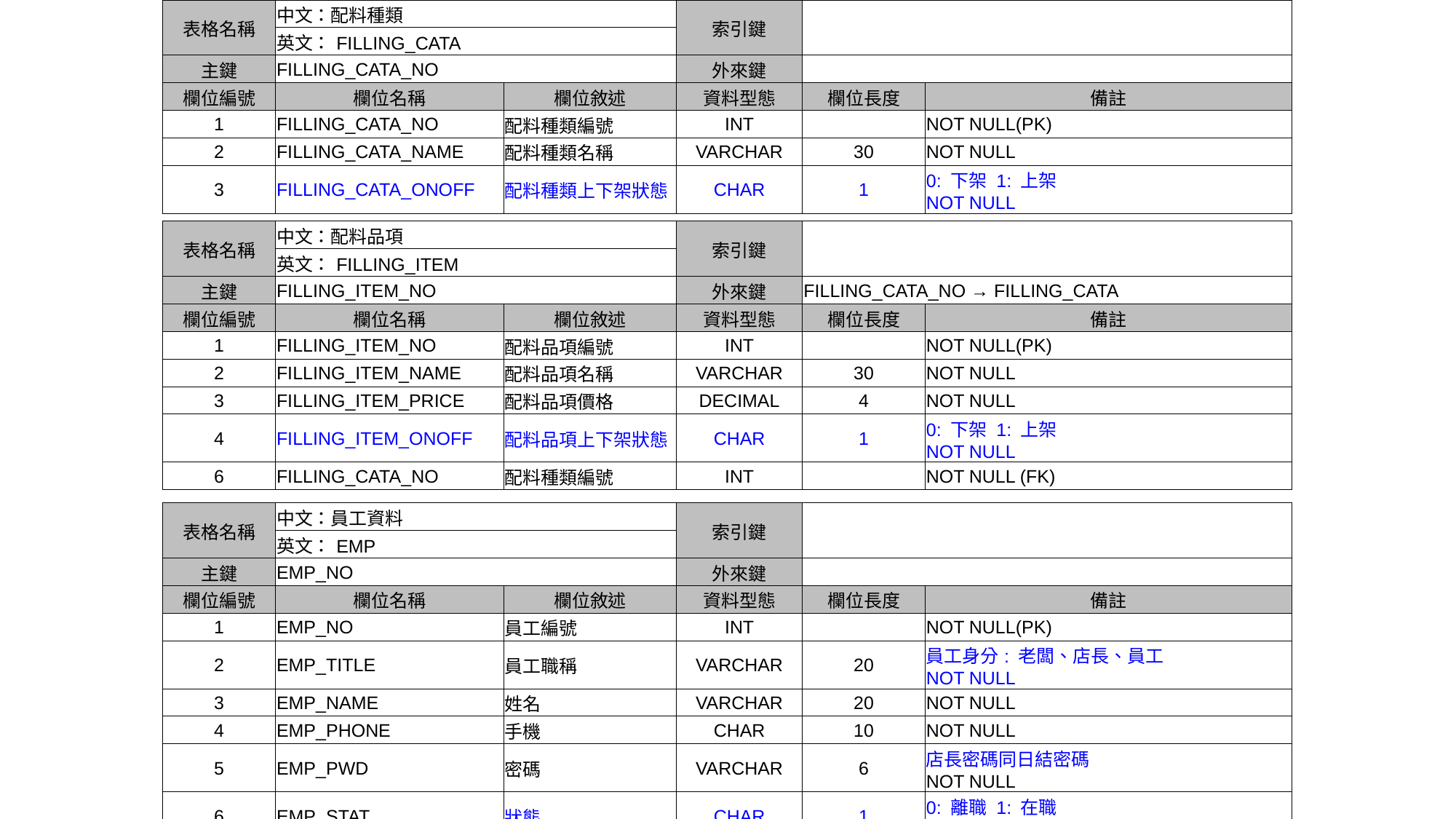

| 表格名稱 | 中文：配料種類 |  | 索引鍵 |  |  |
| --- | --- | --- | --- | --- | --- |
|  | 英文：FILLING\_CATA |  |  |  |  |
| 主鍵 | FILLING\_CATA\_NO |  | 外來鍵 |  |  |
| 欄位編號 | 欄位名稱 | 欄位敘述 | 資料型態 | 欄位長度 | 備註 |
| 1 | FILLING\_CATA\_NO | 配料種類編號 | INT |  | NOT NULL(PK) |
| 2 | FILLING\_CATA\_NAME | 配料種類名稱 | VARCHAR | 30 | NOT NULL |
| 3 | FILLING\_CATA\_ONOFF | 配料種類上下架狀態 | CHAR | 1 | 0: 下架 1: 上架 NOT NULL |
| 表格名稱 | 中文：配料品項 |  | 索引鍵 |  |  |
| --- | --- | --- | --- | --- | --- |
|  | 英文：FILLING\_ITEM |  |  |  |  |
| 主鍵 | FILLING\_ITEM\_NO |  | 外來鍵 | FILLING\_CATA\_NO → FILLING\_CATA |  |
| 欄位編號 | 欄位名稱 | 欄位敘述 | 資料型態 | 欄位長度 | 備註 |
| 1 | FILLING\_ITEM\_NO | 配料品項編號 | INT |  | NOT NULL(PK) |
| 2 | FILLING\_ITEM\_NAME | 配料品項名稱 | VARCHAR | 30 | NOT NULL |
| 3 | FILLING\_ITEM\_PRICE | 配料品項價格 | DECIMAL | 4 | NOT NULL |
| 4 | FILLING\_ITEM\_ONOFF | 配料品項上下架狀態 | CHAR | 1 | 0: 下架 1: 上架 NOT NULL |
| 6 | FILLING\_CATA\_NO | 配料種類編號 | INT |  | NOT NULL (FK) |
| 表格名稱 | 中文：員工資料 |  | 索引鍵 |  |  |
| --- | --- | --- | --- | --- | --- |
|  | 英文：EMP |  |  |  |  |
| 主鍵 | EMP\_NO |  | 外來鍵 |  |  |
| 欄位編號 | 欄位名稱 | 欄位敘述 | 資料型態 | 欄位長度 | 備註 |
| 1 | EMP\_NO | 員工編號 | INT |  | NOT NULL(PK) |
| 2 | EMP\_TITLE | 員工職稱 | VARCHAR | 20 | 員工身分: 老闆、店長、員工 NOT NULL |
| 3 | EMP\_NAME | 姓名 | VARCHAR | 20 | NOT NULL |
| 4 | EMP\_PHONE | 手機 | CHAR | 10 | NOT NULL |
| 5 | EMP\_PWD | 密碼 | VARCHAR | 6 | 店長密碼同日結密碼 NOT NULL |
| 6 | EMP\_STAT | 狀態 | CHAR | 1 | 0: 離職 1: 在職 NOT NULL |